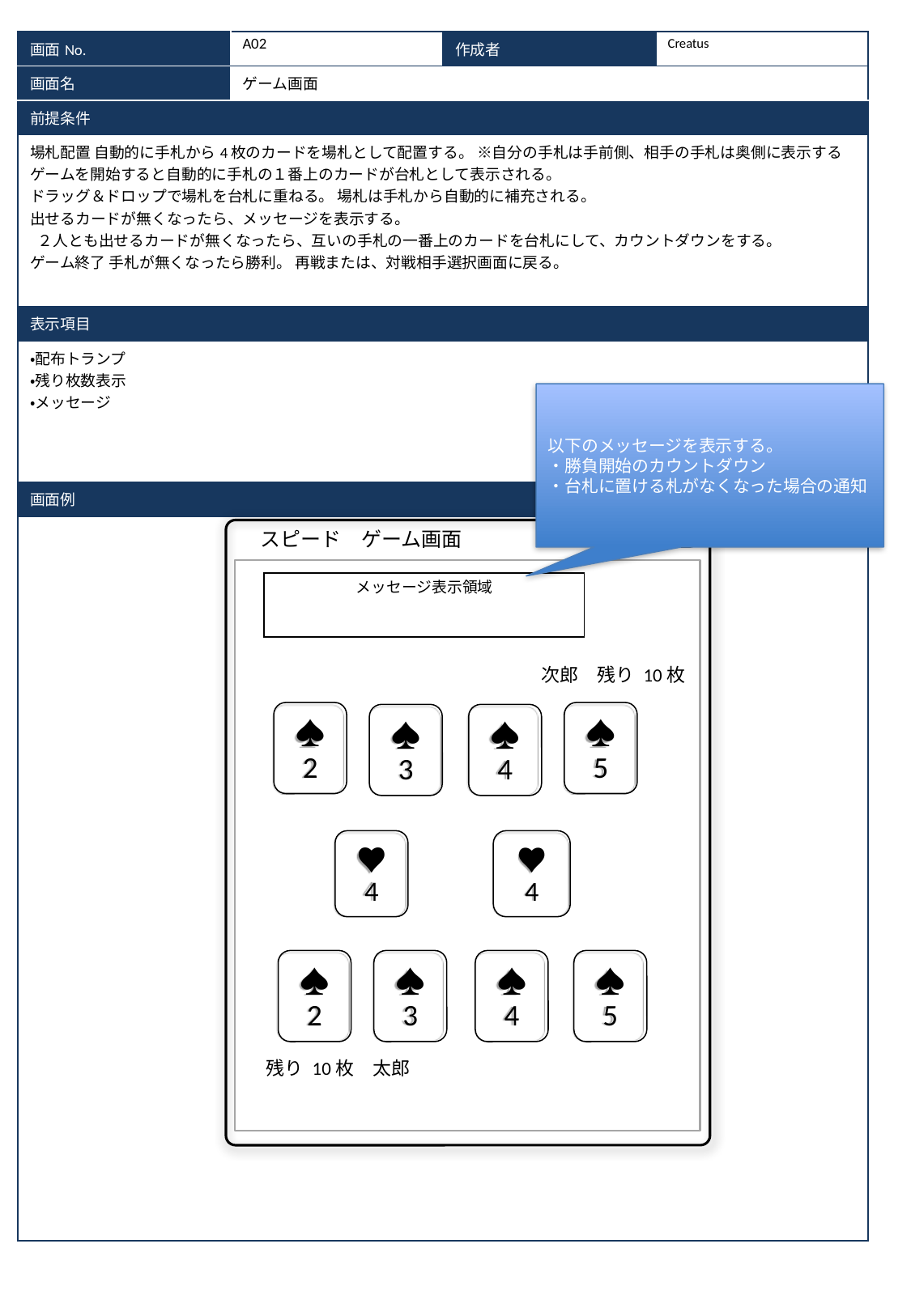

| 画面No. | A02 | 作成者 | Creatus |
| --- | --- | --- | --- |
| 画面名 | ゲーム画面 |  |  |
| 前提条件 |  |  |  |
| 場札配置 自動的に手札から4枚のカードを場札として配置する。 ※自分の手札は手前側、相手の手札は奥側に表示する ゲームを開始すると自動的に手札の１番上のカードが台札として表示される。 ドラッグ＆ドロップで場札を台札に重ねる。 場札は手札から自動的に補充される。 出せるカードが無くなったら、メッセージを表示する。 ２人とも出せるカードが無くなったら、互いの手札の一番上のカードを台札にして、カウントダウンをする。 ゲーム終了 手札が無くなったら勝利。 再戦または、対戦相手選択画面に戻る。 |  |  |  |
| 表示項目 |  |  |  |
| ・配布トランプ ・残り枚数表示 ・メッセージ |  |  |  |
| 画面例 |  |  |  |
|  |  |  |  |
以下のメッセージを表示する。
・勝負開始のカウントダウン
・台札に置ける札がなくなった場合の通知

スピード　ゲーム画面

メッセージ表示領域

次郎　残り 10枚
♠
5
♠
2
♠
3
♠
4
♥
4
♥
4

♠
2
♠
3
♠
4
♠
5
残り 10枚　太郎